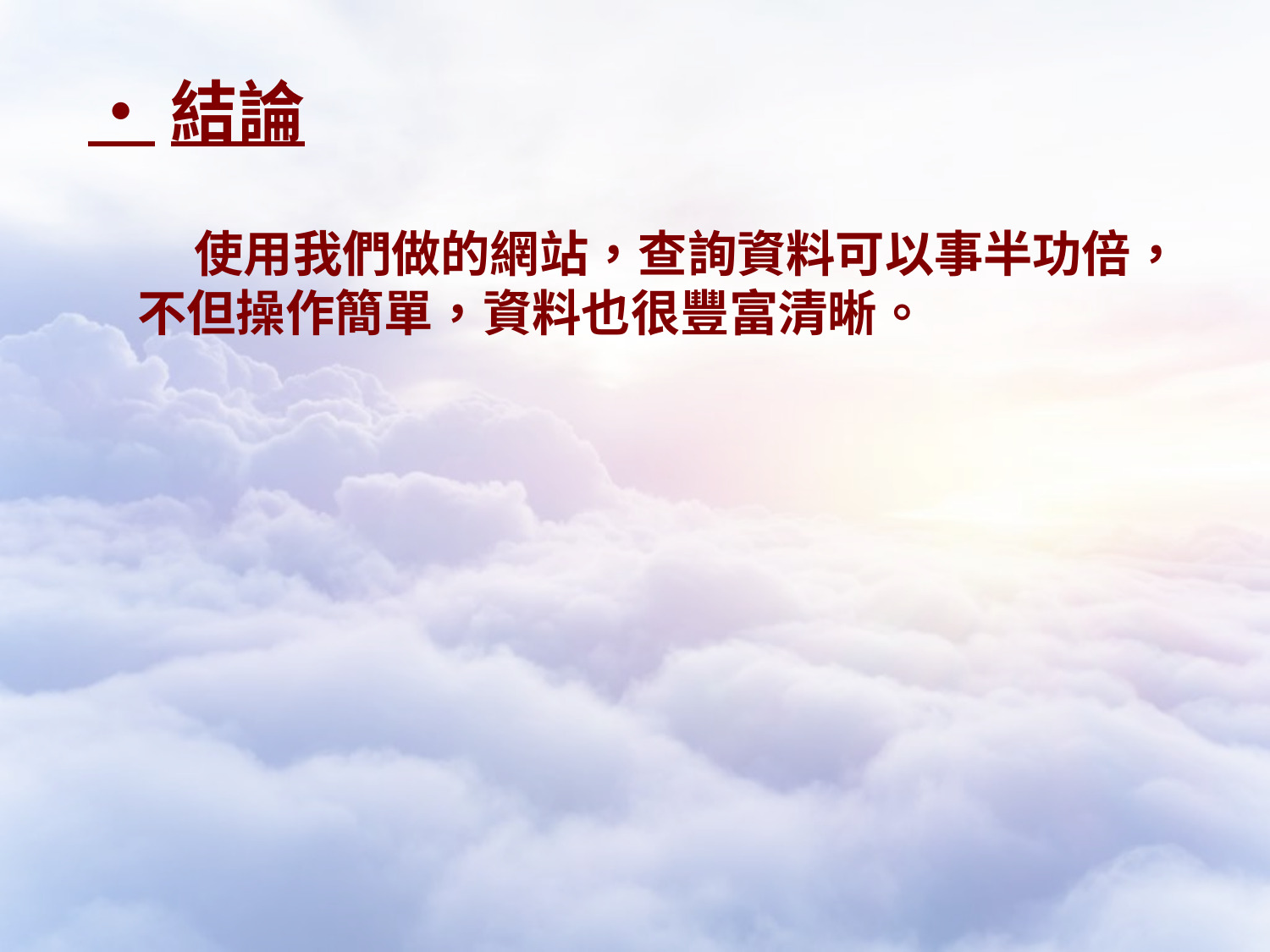

# •結論
    使用我們做的網站，查詢資料可以事半功倍，不但操作簡單，資料也很豐富清晰。